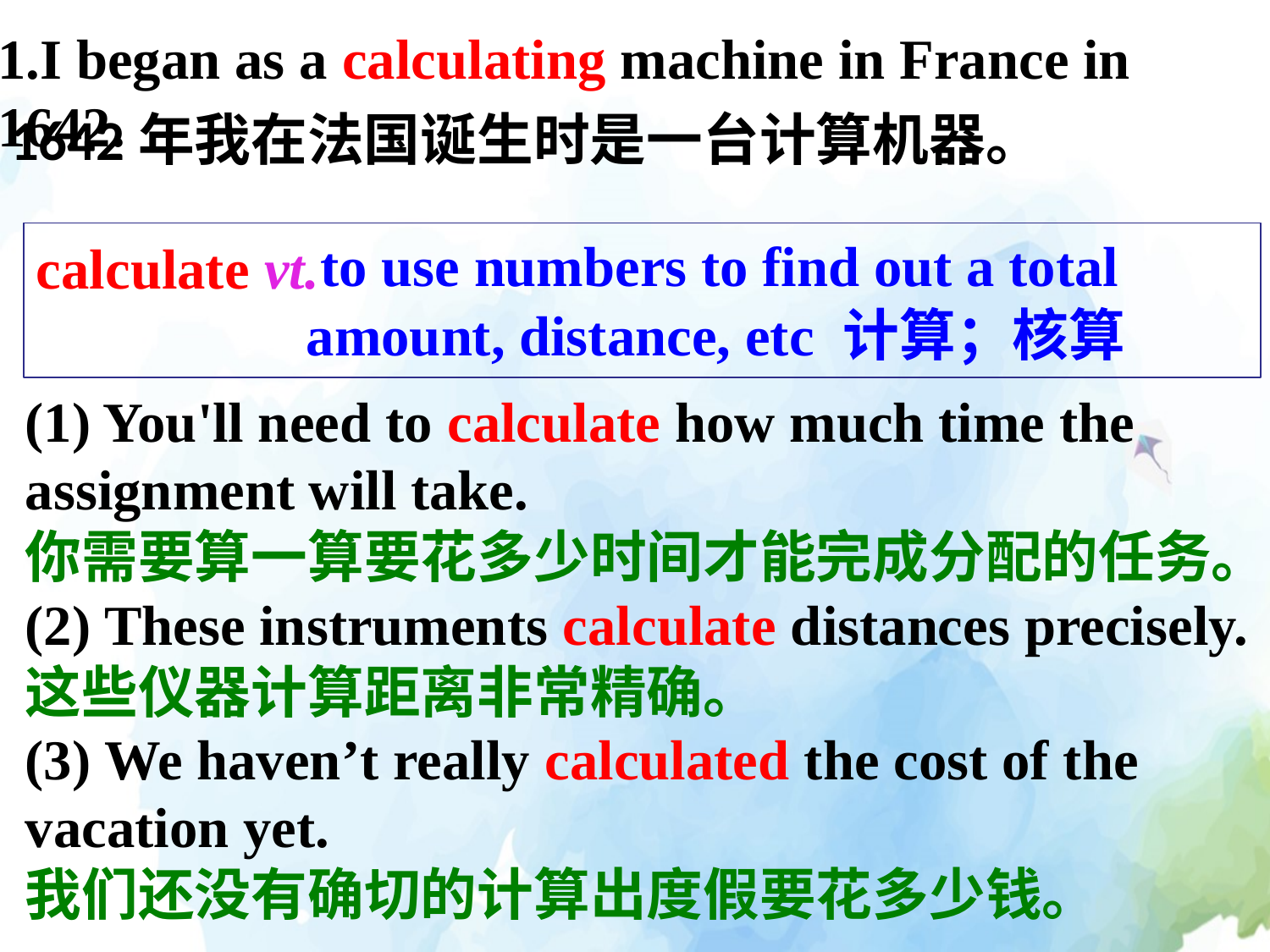

1.I began as a calculating machine in France in 1642.
1642年我在法国诞生时是一台计算机器。
calculate vt.

 to use numbers to find out a total amount, distance, etc 计算；核算
(1) You'll need to calculate how much time the assignment will take.
你需要算一算要花多少时间才能完成分配的任务。
(2) These instruments calculate distances precisely.
这些仪器计算距离非常精确。
(3) We haven’t really calculated the cost of the vacation yet.
我们还没有确切的计算出度假要花多少钱。